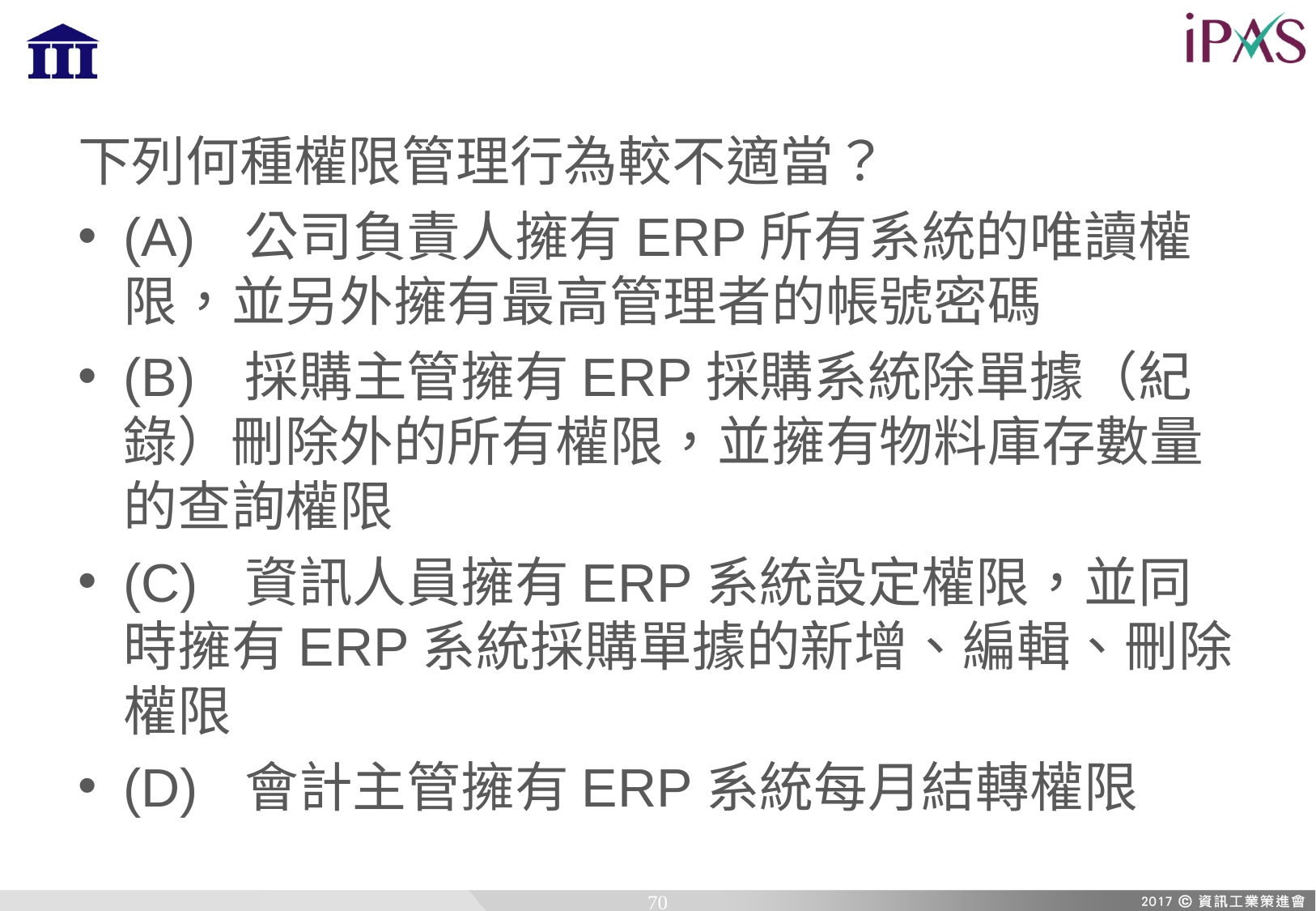

下列何種權限管理行為較不適當？
(A)	公司負責人擁有ERP所有系統的唯讀權限，並另外擁有最高管理者的帳號密碼
(B)	採購主管擁有ERP採購系統除單據（紀錄）刪除外的所有權限，並擁有物料庫存數量的查詢權限
(C)	資訊人員擁有ERP系統設定權限，並同時擁有ERP系統採購單據的新增、編輯、刪除權限
(D)	會計主管擁有ERP系統每月結轉權限
70